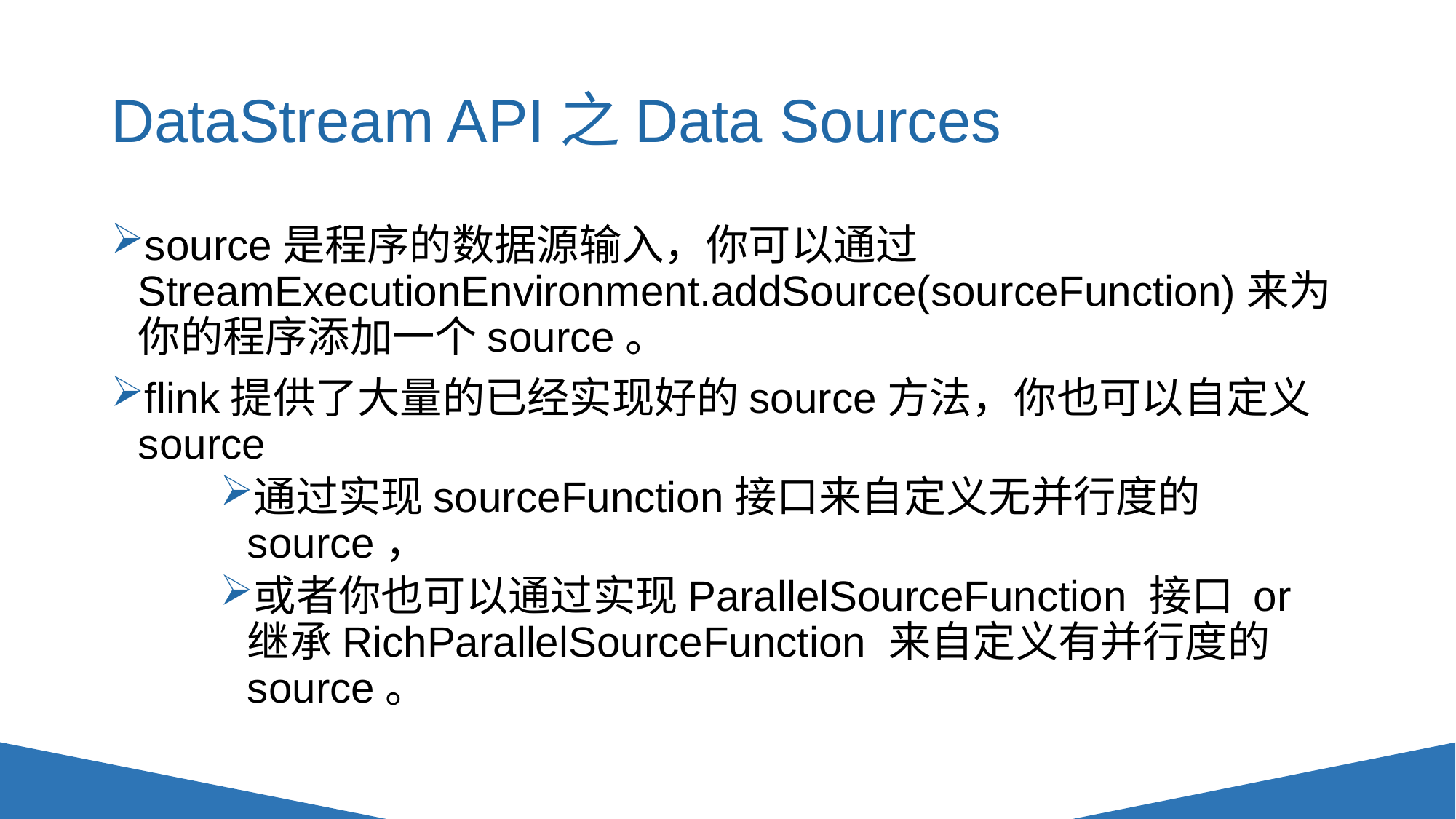

# DataStream API之Data Sources
source是程序的数据源输入，你可以通过StreamExecutionEnvironment.addSource(sourceFunction)来为你的程序添加一个source。
flink提供了大量的已经实现好的source方法，你也可以自定义source
通过实现sourceFunction接口来自定义无并行度的source，
或者你也可以通过实现ParallelSourceFunction 接口 or 继承RichParallelSourceFunction 来自定义有并行度的source。